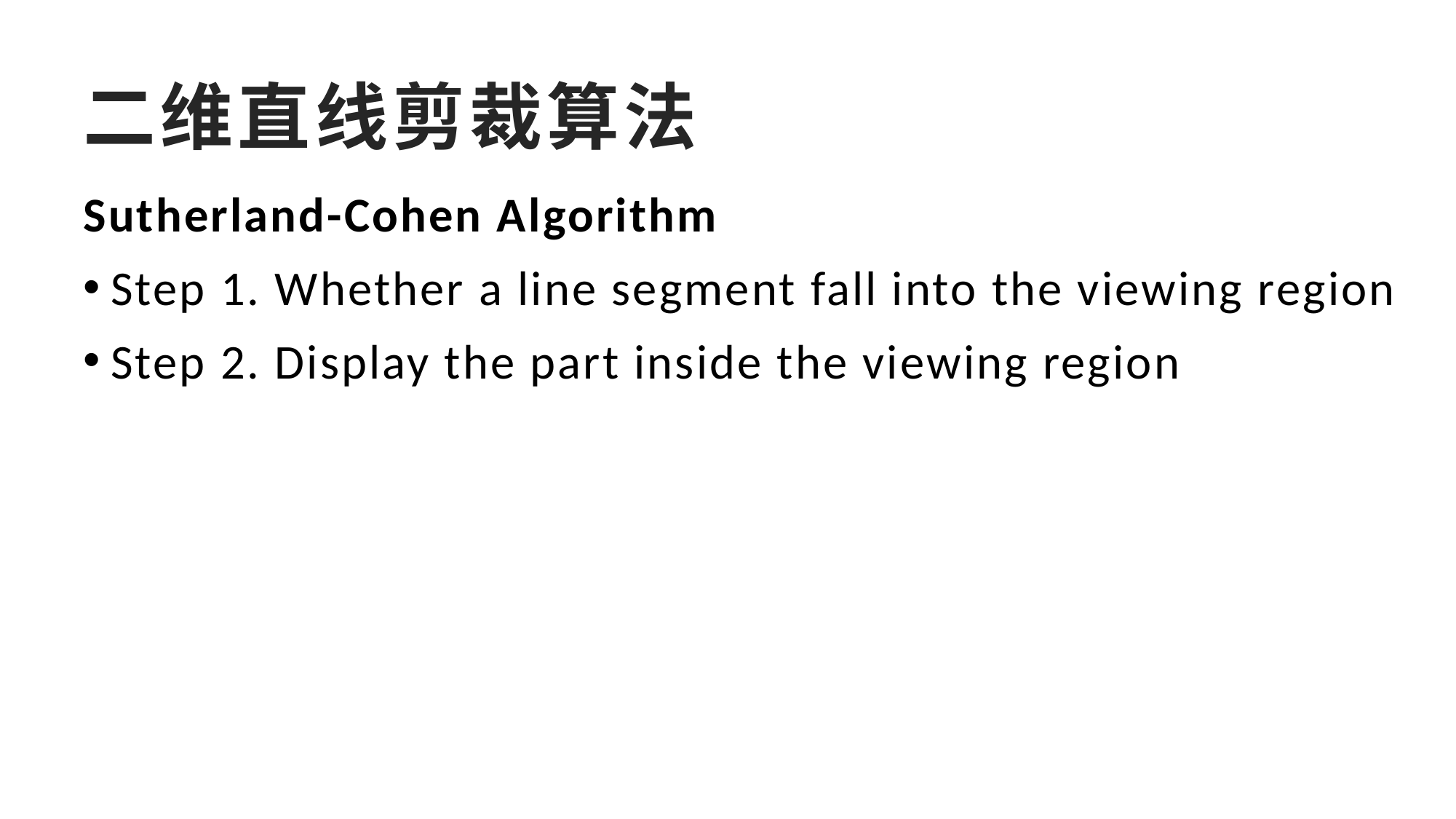

# 二维直线剪裁算法
Sutherland-Cohen Algorithm
Step 1. Whether a line segment fall into the viewing region
Step 2. Display the part inside the viewing region